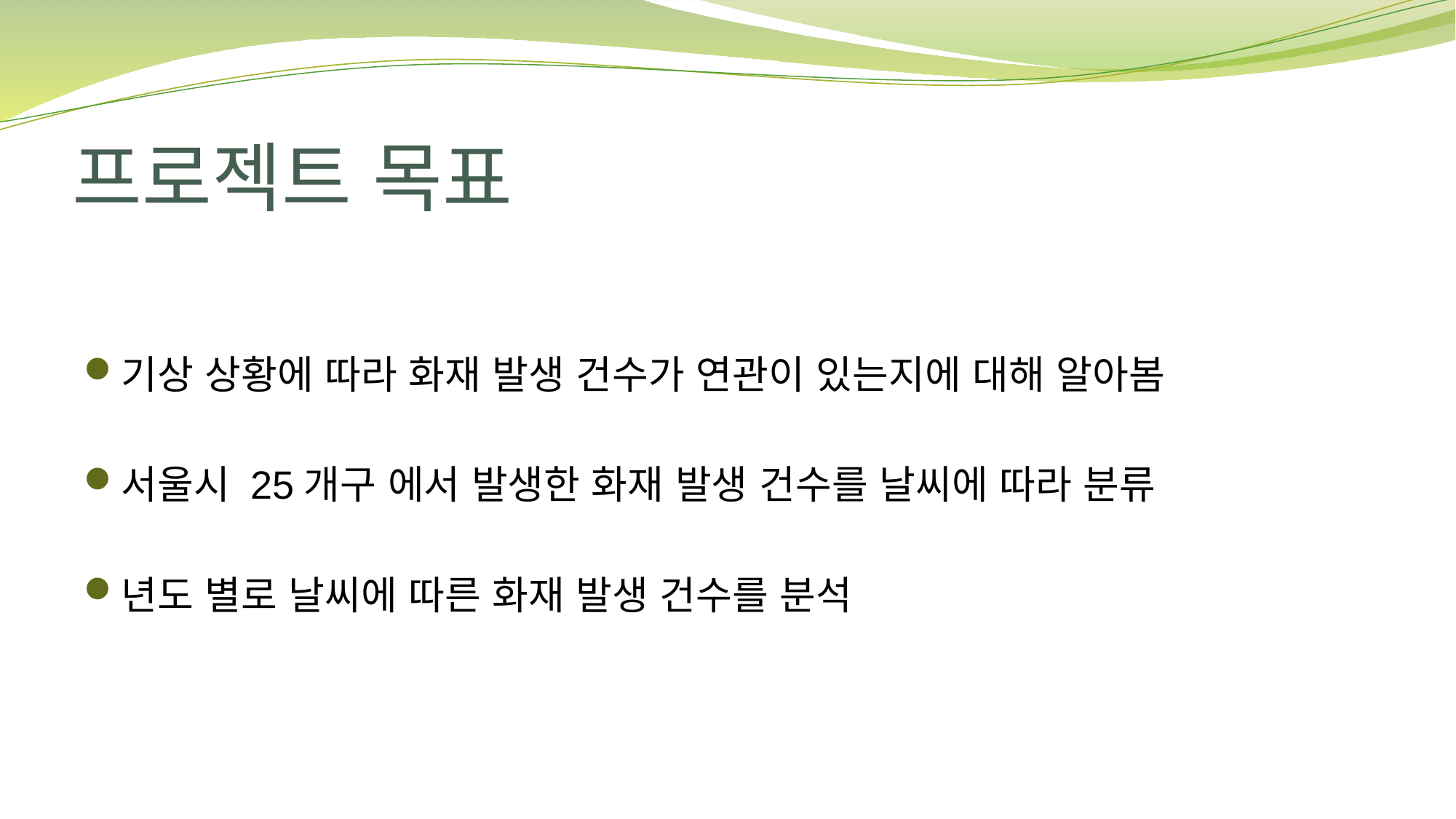

# 프로젝트 목표
기상 상황에 따라 화재 발생 건수가 연관이 있는지에 대해 알아봄

서울시 25개구 에서 발생한 화재 발생 건수를 날씨에 따라 분류

년도 별로 날씨에 따른 화재 발생 건수를 분석